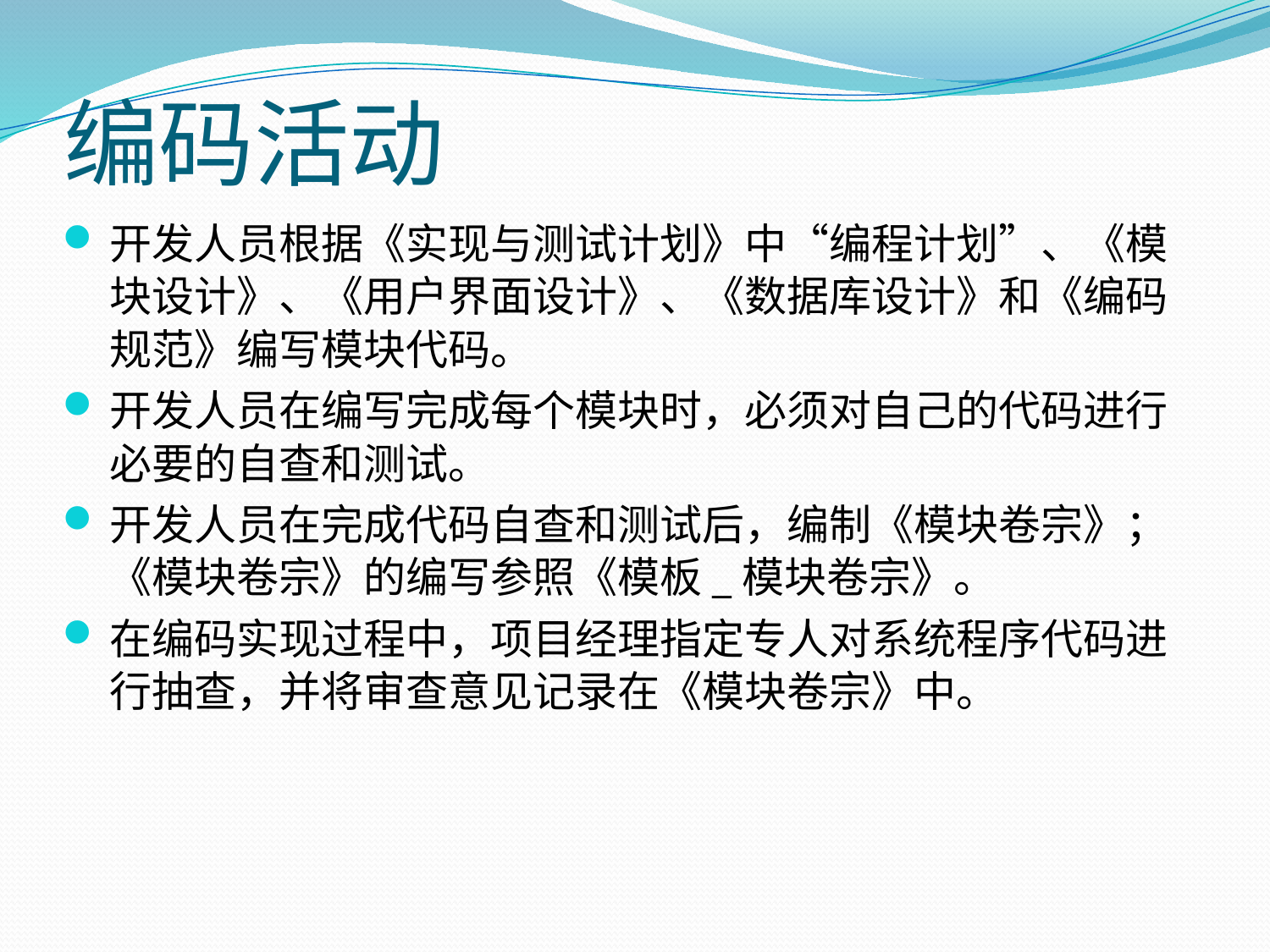

# 编码活动
开发人员根据《实现与测试计划》中“编程计划”、《模块设计》、《用户界面设计》、《数据库设计》和《编码规范》编写模块代码。
开发人员在编写完成每个模块时，必须对自己的代码进行必要的自查和测试。
开发人员在完成代码自查和测试后，编制《模块卷宗》；《模块卷宗》的编写参照《模板_模块卷宗》。
在编码实现过程中，项目经理指定专人对系统程序代码进行抽查，并将审查意见记录在《模块卷宗》中。